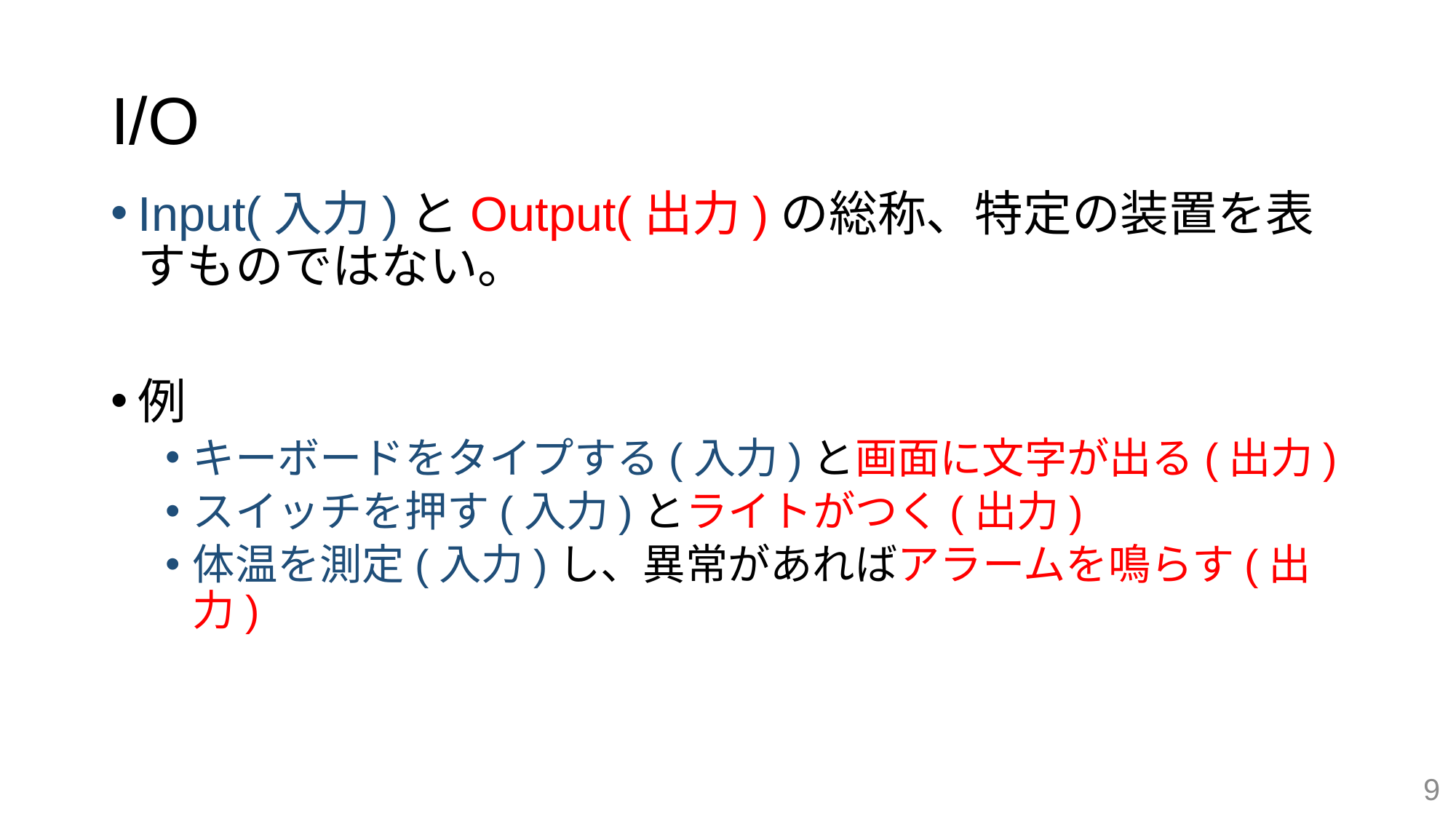

# I/O
Input(入力)とOutput(出力)の総称、特定の装置を表すものではない。

例
キーボードをタイプする(入力)と画面に文字が出る(出力)
スイッチを押す(入力)とライトがつく(出力)
体温を測定(入力)し、異常があればアラームを鳴らす(出力)
9